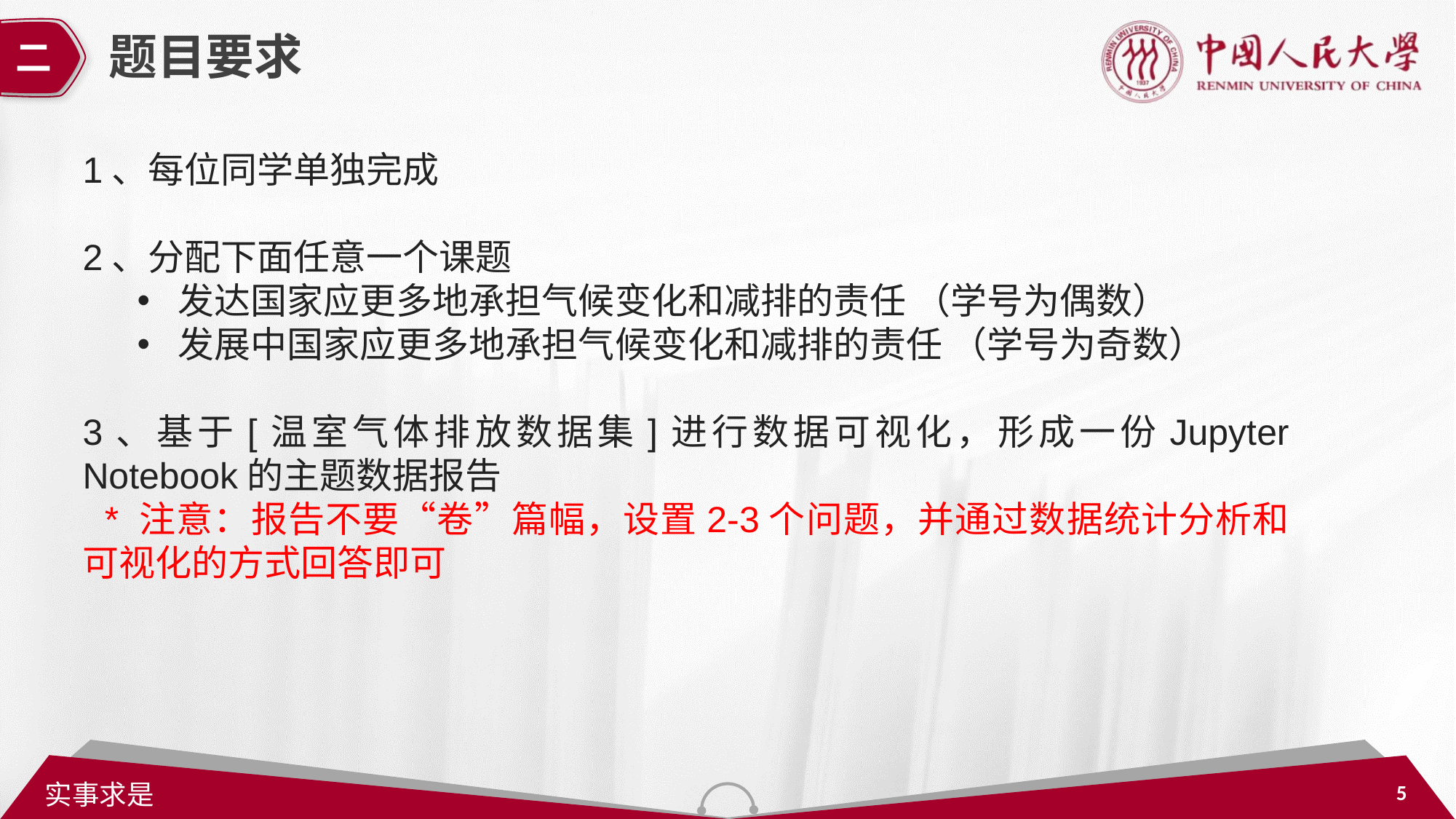

题目要求
二
1、每位同学单独完成

2、分配下面任意一个课题
发达国家应更多地承担气候变化和减排的责任 （学号为偶数）
发展中国家应更多地承担气候变化和减排的责任 （学号为奇数）

3、基于[温室气体排放数据集]进行数据可视化，形成一份Jupyter Notebook的主题数据报告
  * 注意：报告不要“卷”篇幅，设置2-3个问题，并通过数据统计分析和可视化的方式回答即可